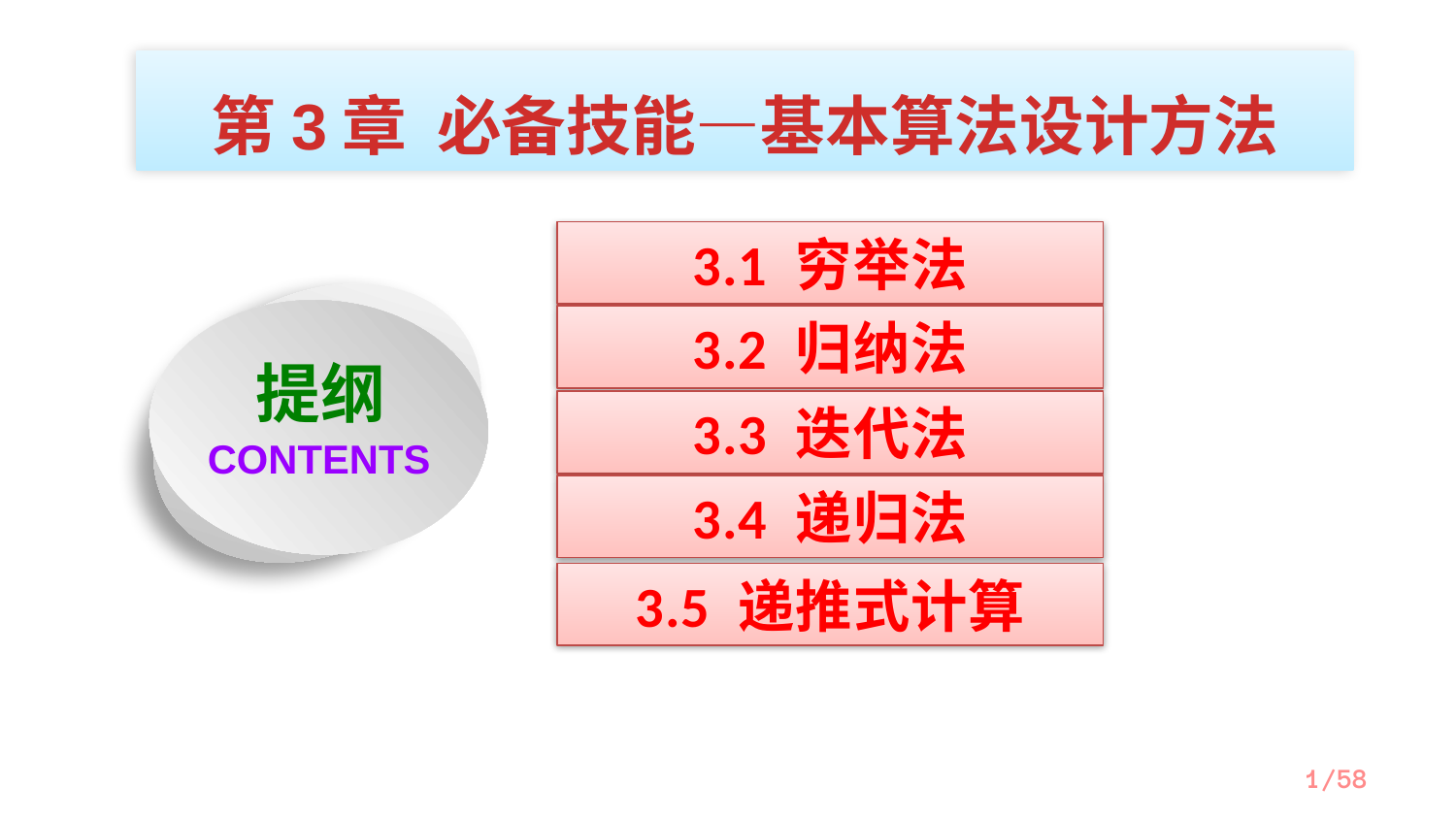

第3章  必备技能—基本算法设计方法
3.1 穷举法

3.2 归纳法
提纲
3.3 迭代法
CONTENTS
3.4 递归法
3.5 递推式计算
1/58